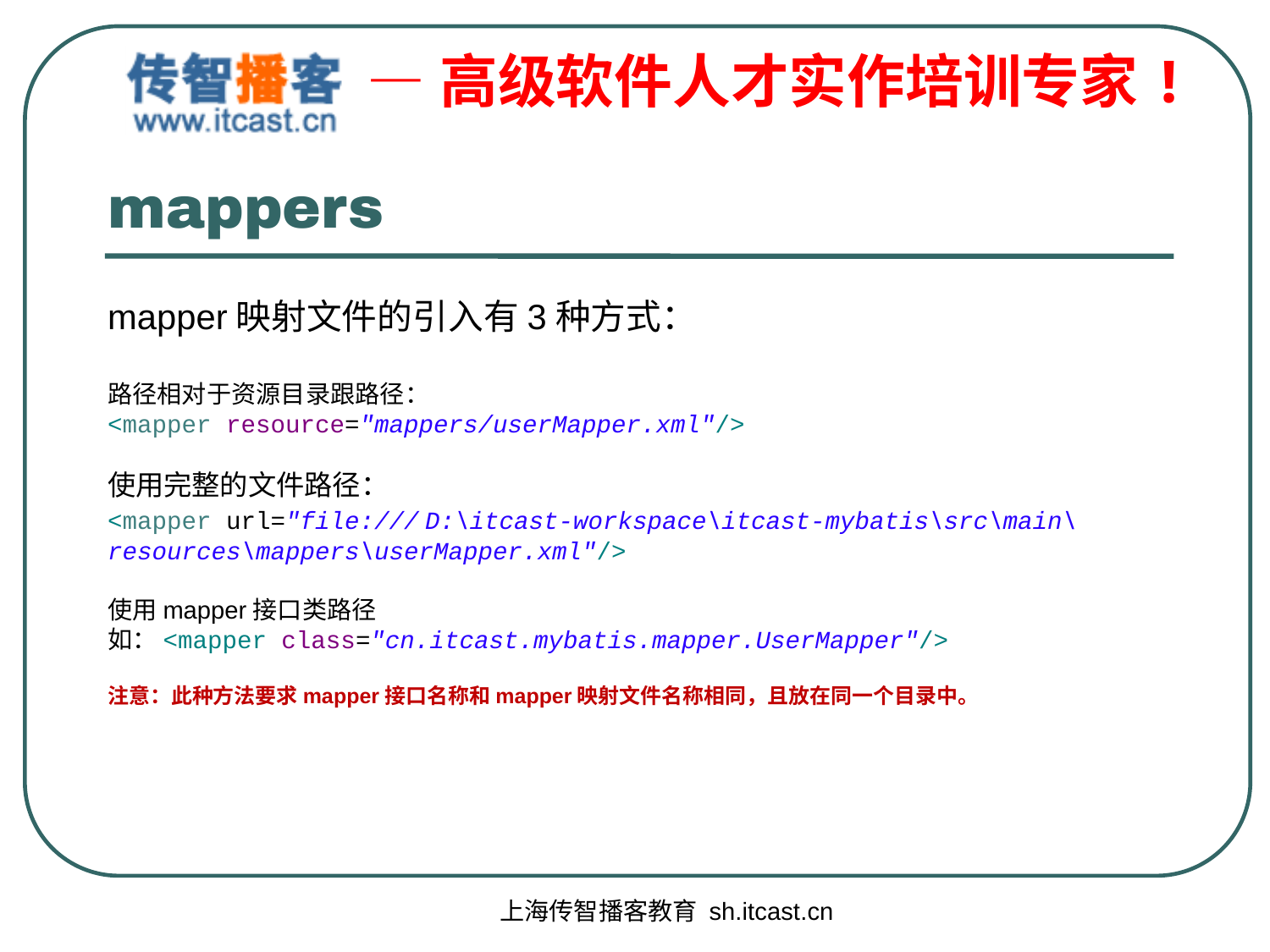

# mappers

mapper映射文件的引入有3种方式：

路径相对于资源目录跟路径：
<mapper resource="mappers/userMapper.xml"/>

使用完整的文件路径：
<mapper url="file:/// D:\itcast-workspace\itcast-mybatis\src\main\resources\mappers\userMapper.xml"/>

使用mapper接口类路径
如：<mapper class="cn.itcast.mybatis.mapper.UserMapper"/>

注意：此种方法要求mapper接口名称和mapper映射文件名称相同，且放在同一个目录中。
上海传智播客教育 sh.itcast.cn